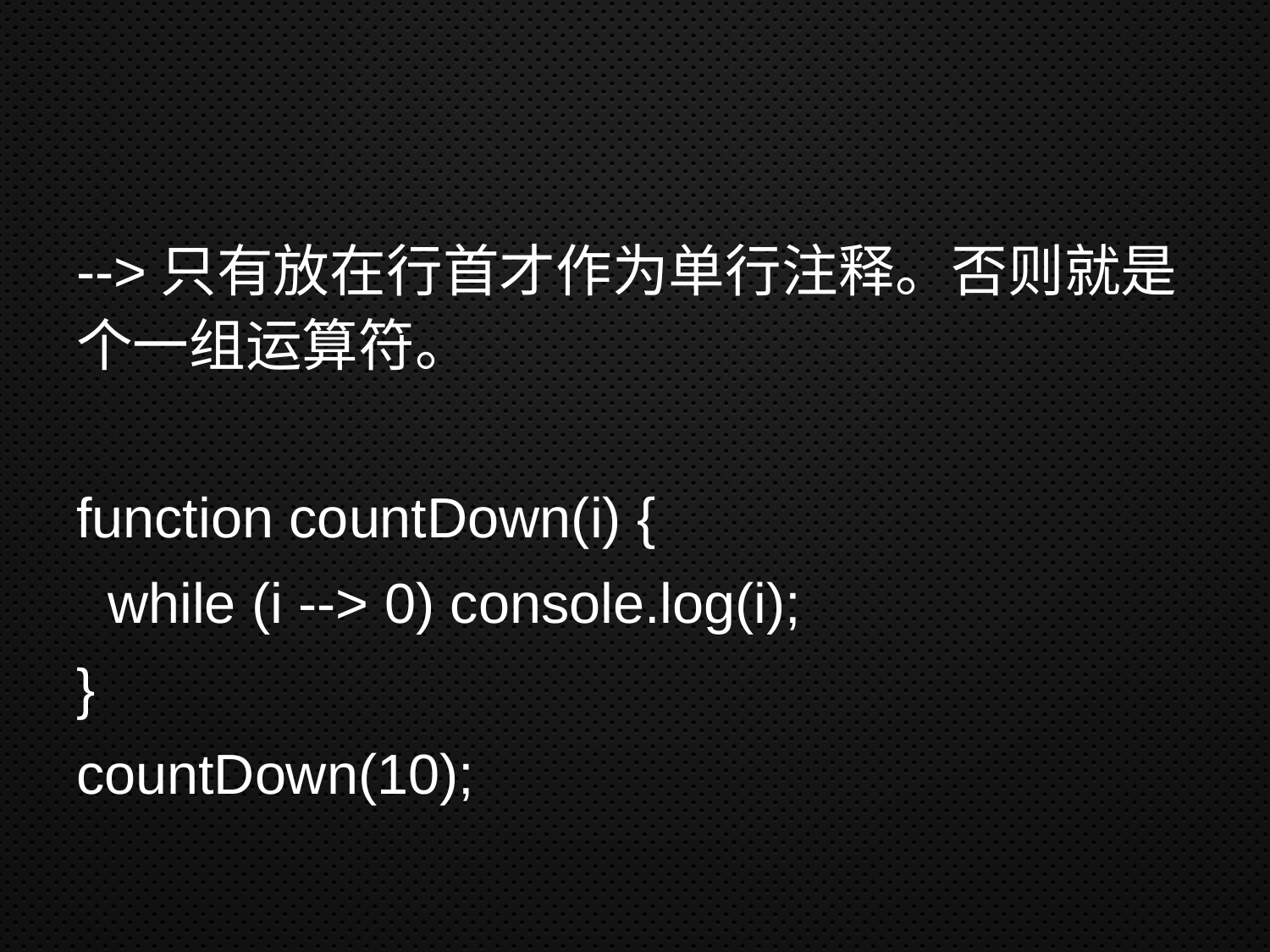

#
-->只有放在行首才作为单行注释。否则就是个一组运算符。

function countDown(i) {
  while (i --> 0) console.log(i);
}
countDown(10);